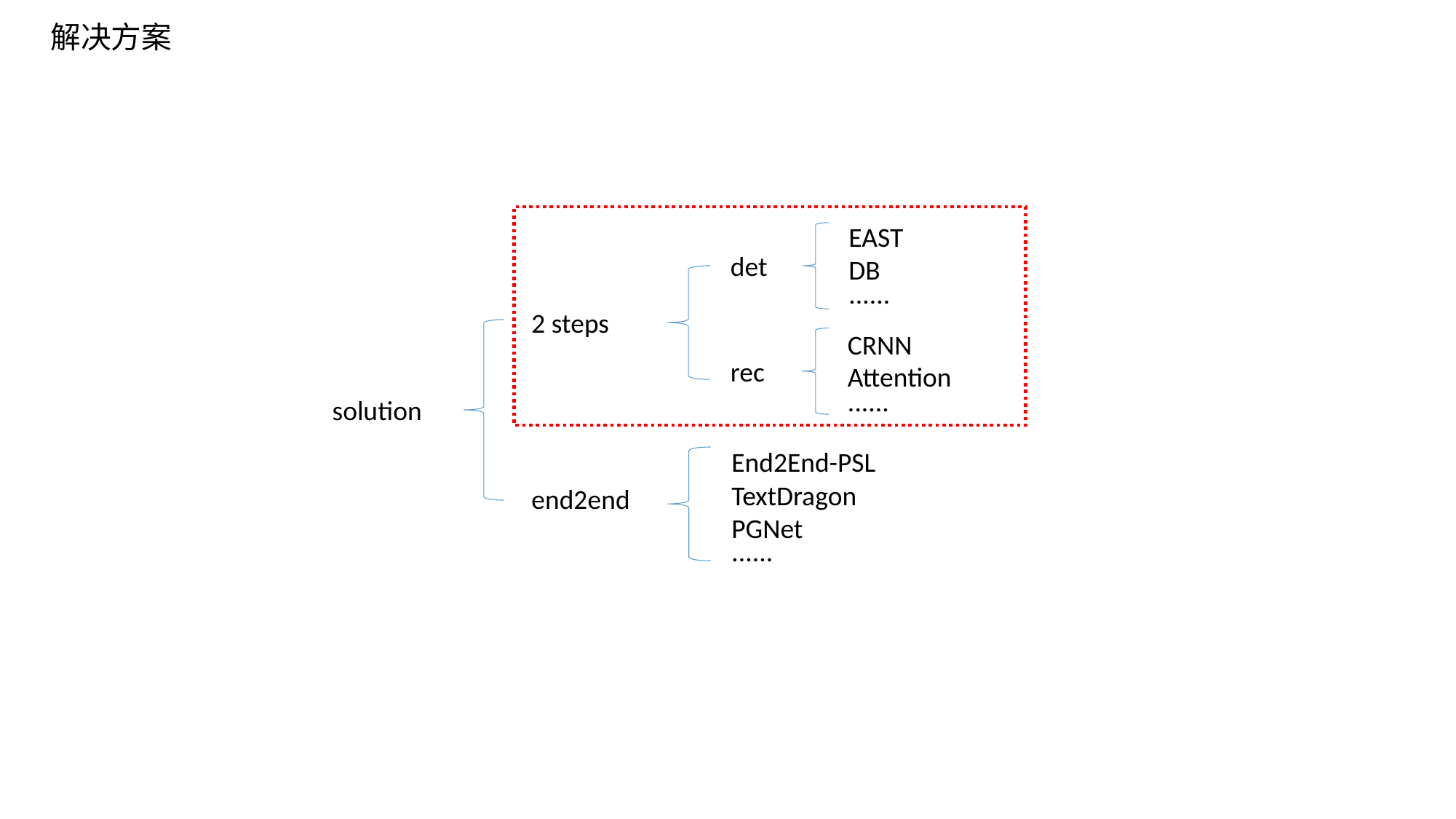

解决方案

EAST

det
DB

......
2 steps

CRNN

rec
Attention
......
solution
End2End-PSL

TextDragon
end2end
PGNet
......